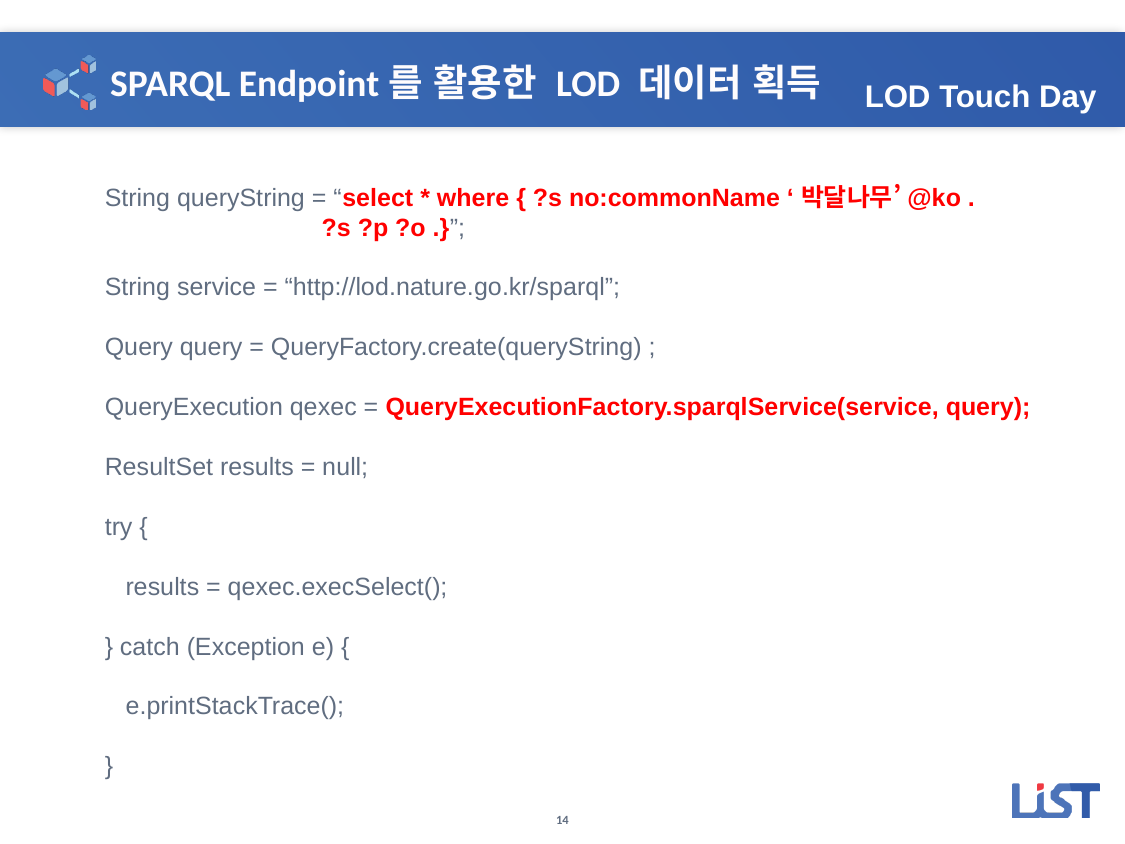

# SPARQL Endpoint를 활용한 LOD 데이터 획득
String queryString = “select * where { ?s no:commonName ‘박달나무’@ko .
                               ?s ?p ?o .}”;

String service = “http://lod.nature.go.kr/sparql”;

Query query = QueryFactory.create(queryString) ;

QueryExecution qexec = QueryExecutionFactory.sparqlService(service, query);

ResultSet results = null;

try {

   results = qexec.execSelect();

} catch (Exception e) {

   e.printStackTrace();

}
14